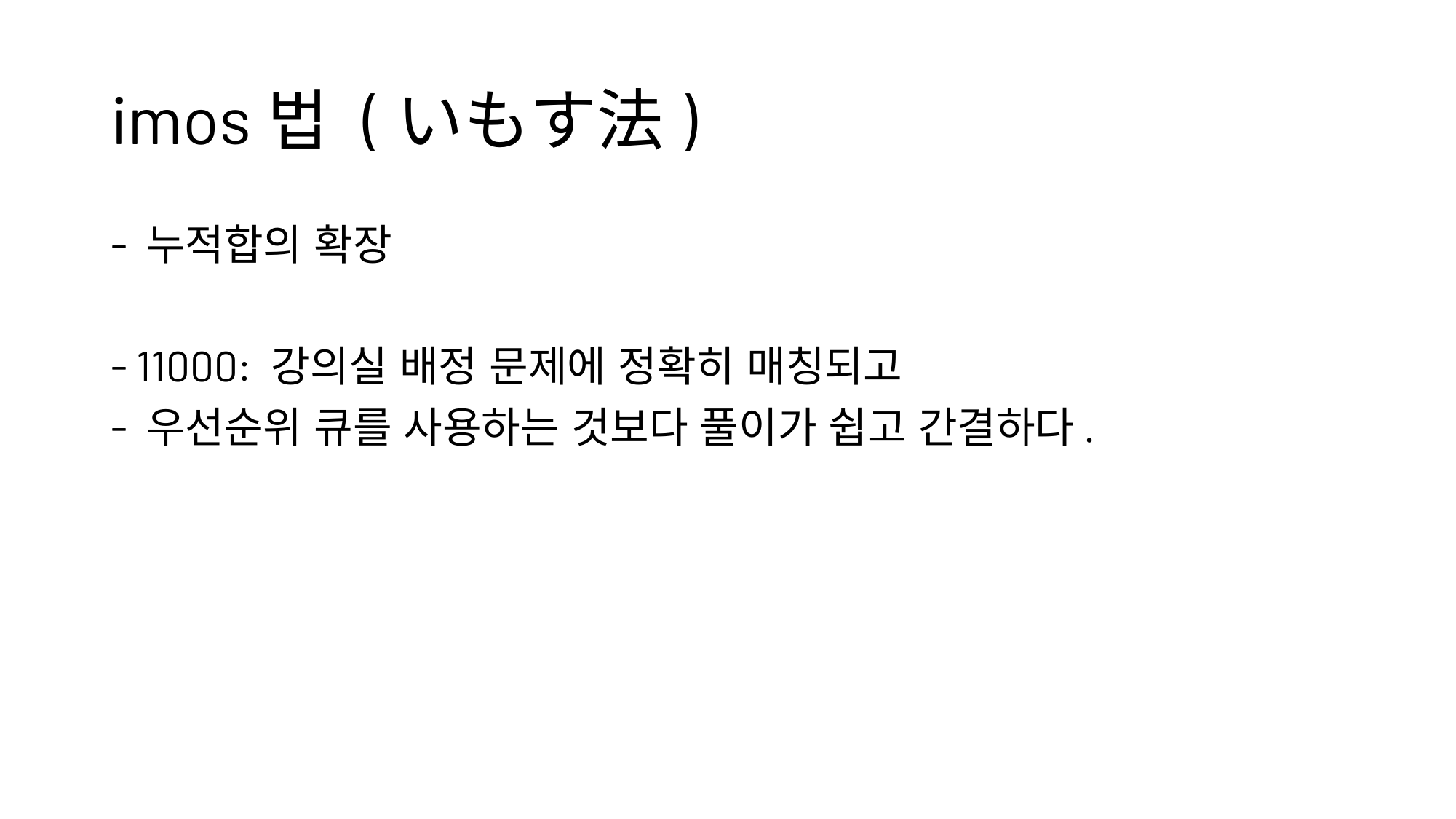

# imos법 (いもす法)
- 누적합의 확장

- 11000: 강의실 배정 문제에 정확히 매칭되고
- 우선순위 큐를 사용하는 것보다 풀이가 쉽고 간결하다.